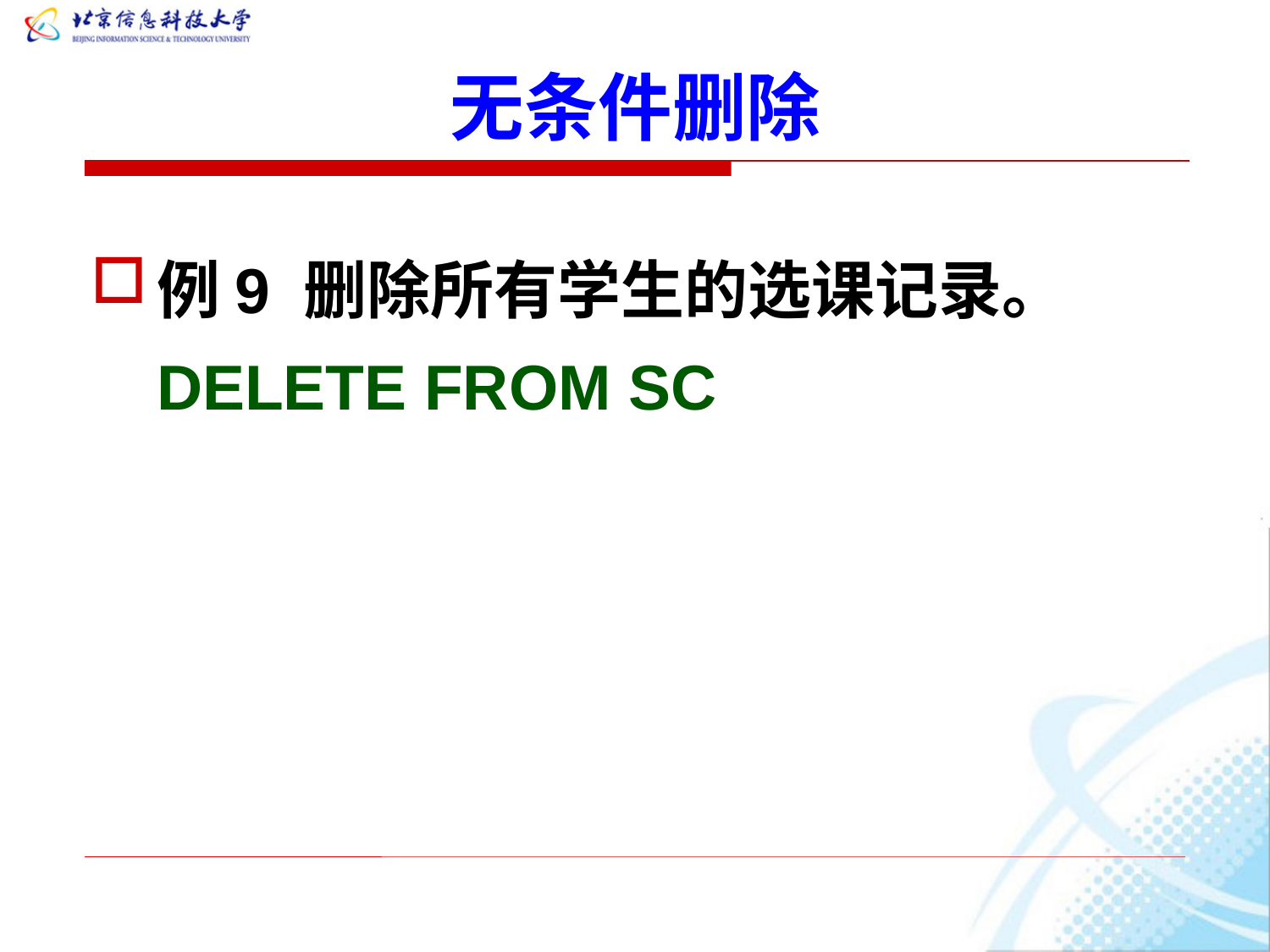

# 无条件删除
例9 删除所有学生的选课记录。
	DELETE FROM SC

156